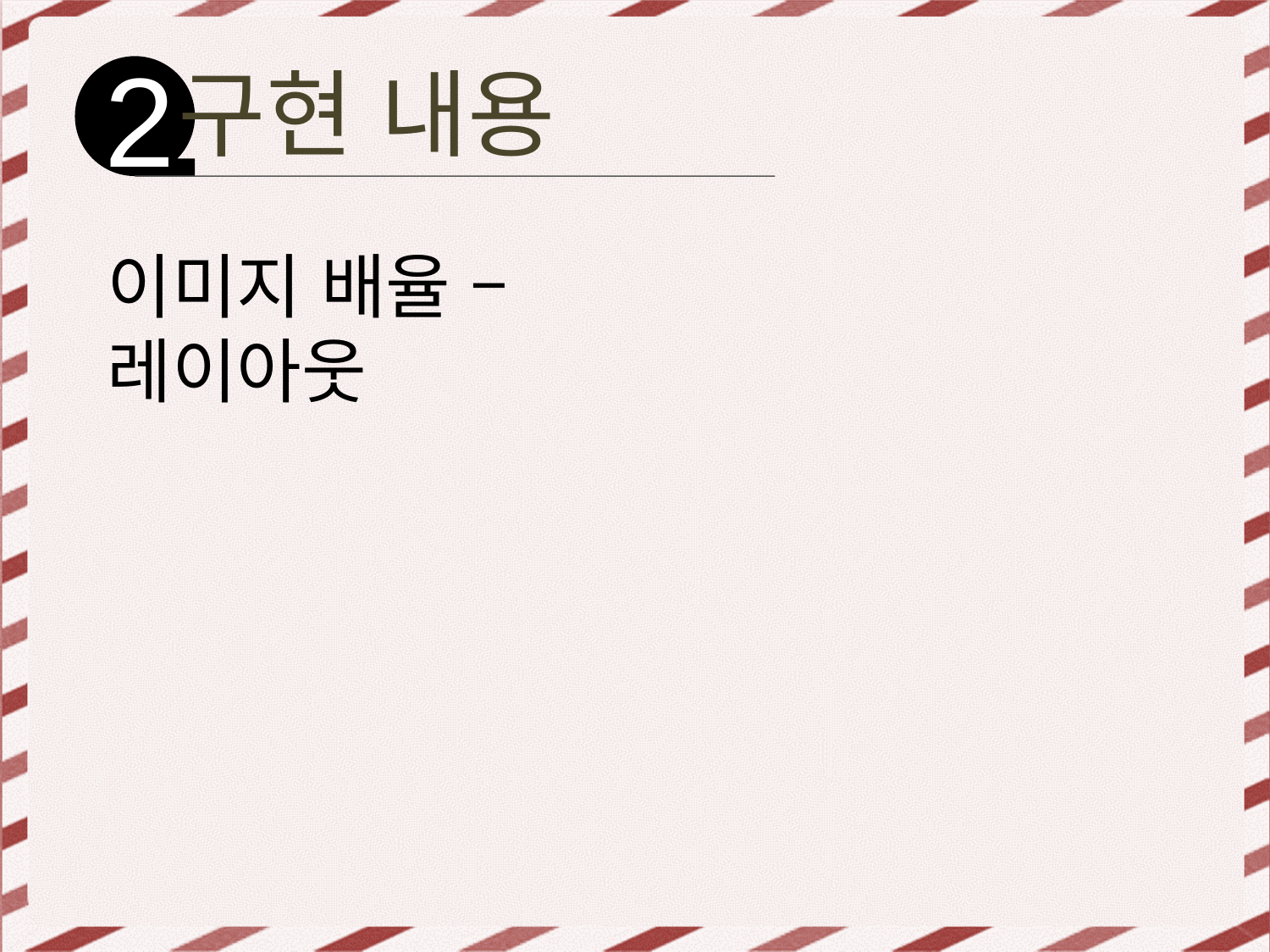

구현 내용
2
이미지 배율 – 레이아웃